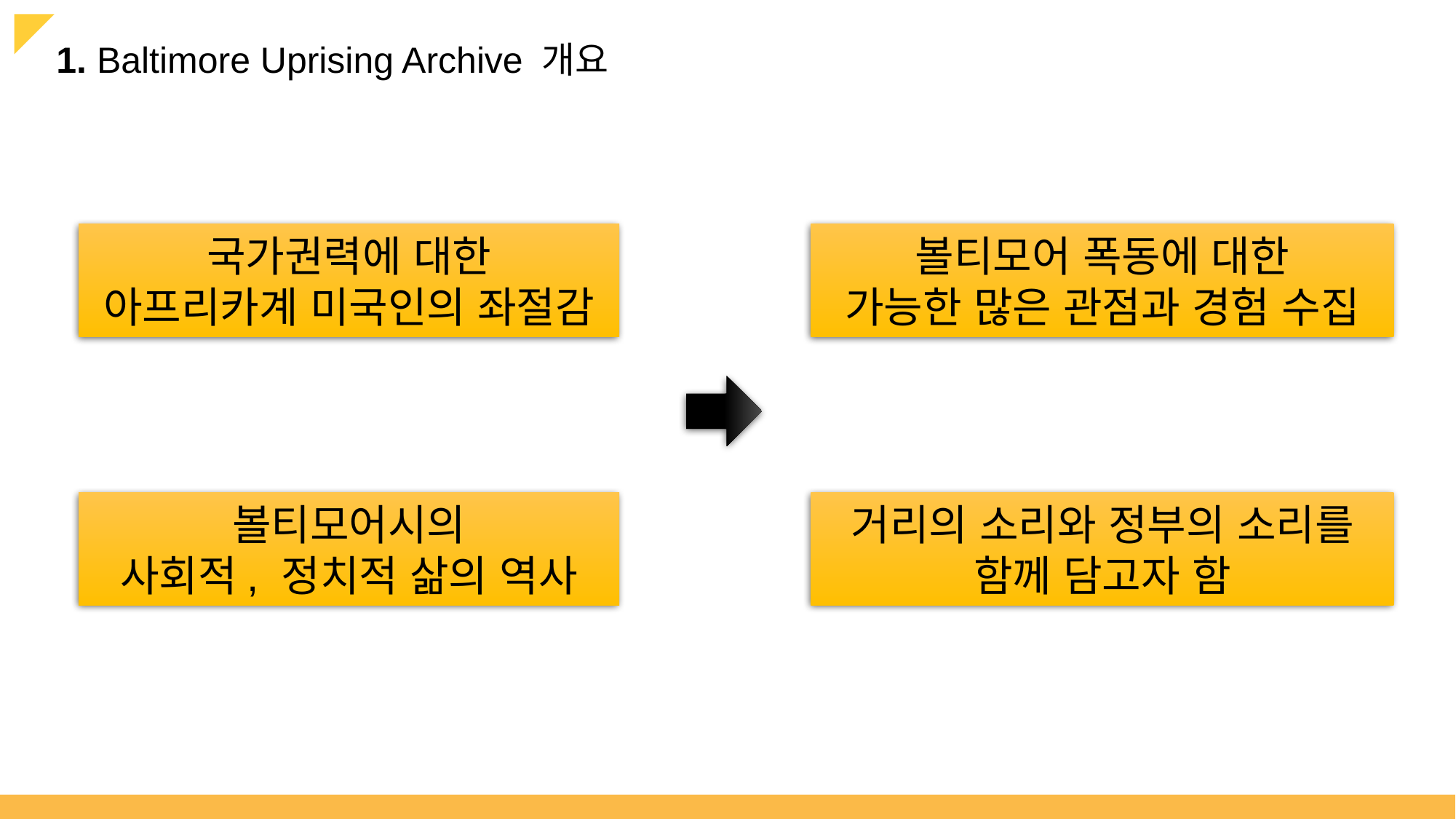

1. Baltimore Uprising Archive 개요
볼티모어 폭동에 대한
가능한 많은 관점과 경험 수집
국가권력에 대한
아프리카계 미국인의 좌절감

거리의 소리와 정부의 소리를
함께 담고자 함
볼티모어시의
사회적, 정치적 삶의 역사